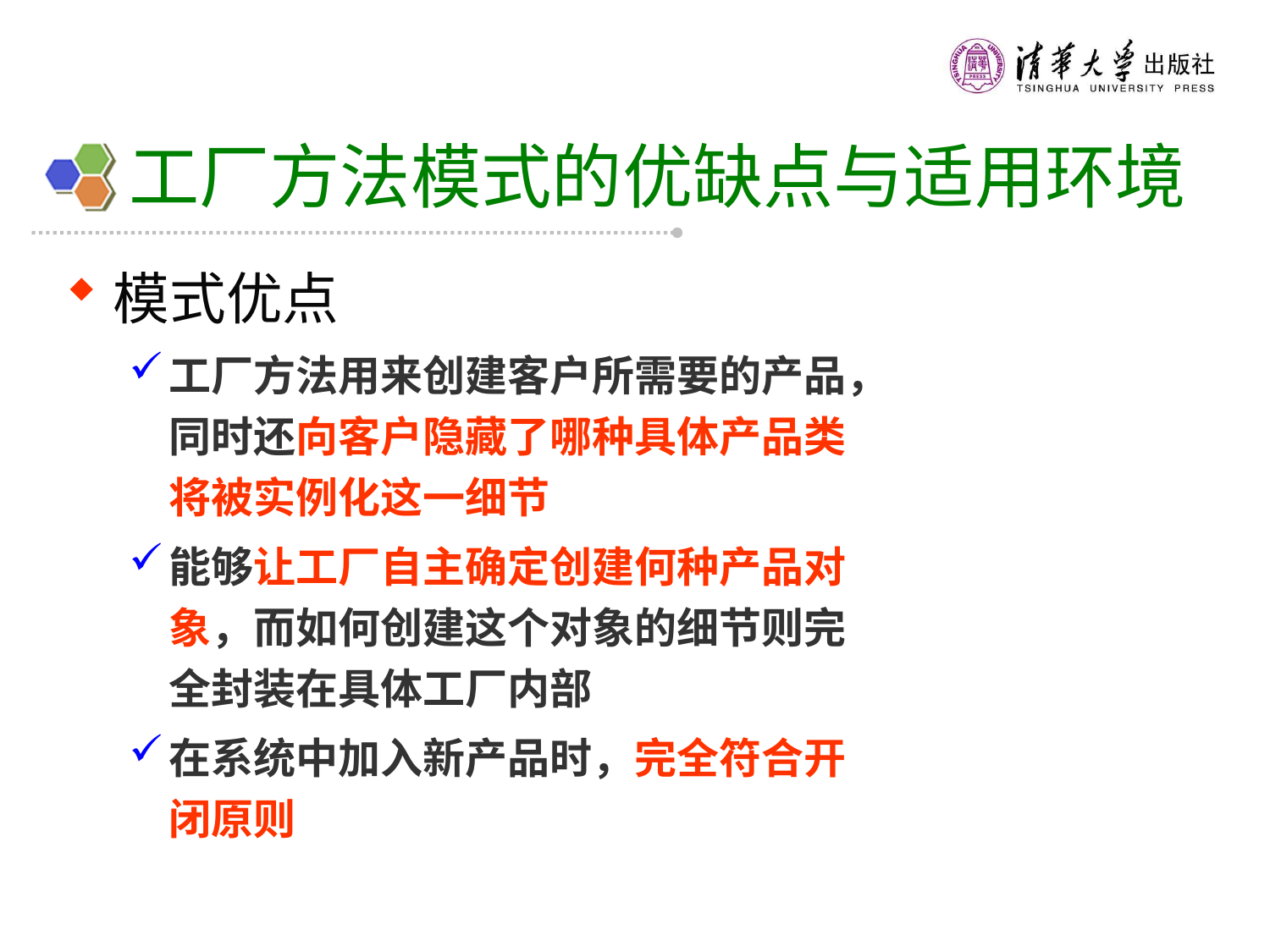

# 工厂方法模式的优缺点与适用环境
模式优点
工厂方法用来创建客户所需要的产品，同时还向客户隐藏了哪种具体产品类将被实例化这一细节
能够让工厂自主确定创建何种产品对象，而如何创建这个对象的细节则完全封装在具体工厂内部
在系统中加入新产品时，完全符合开闭原则